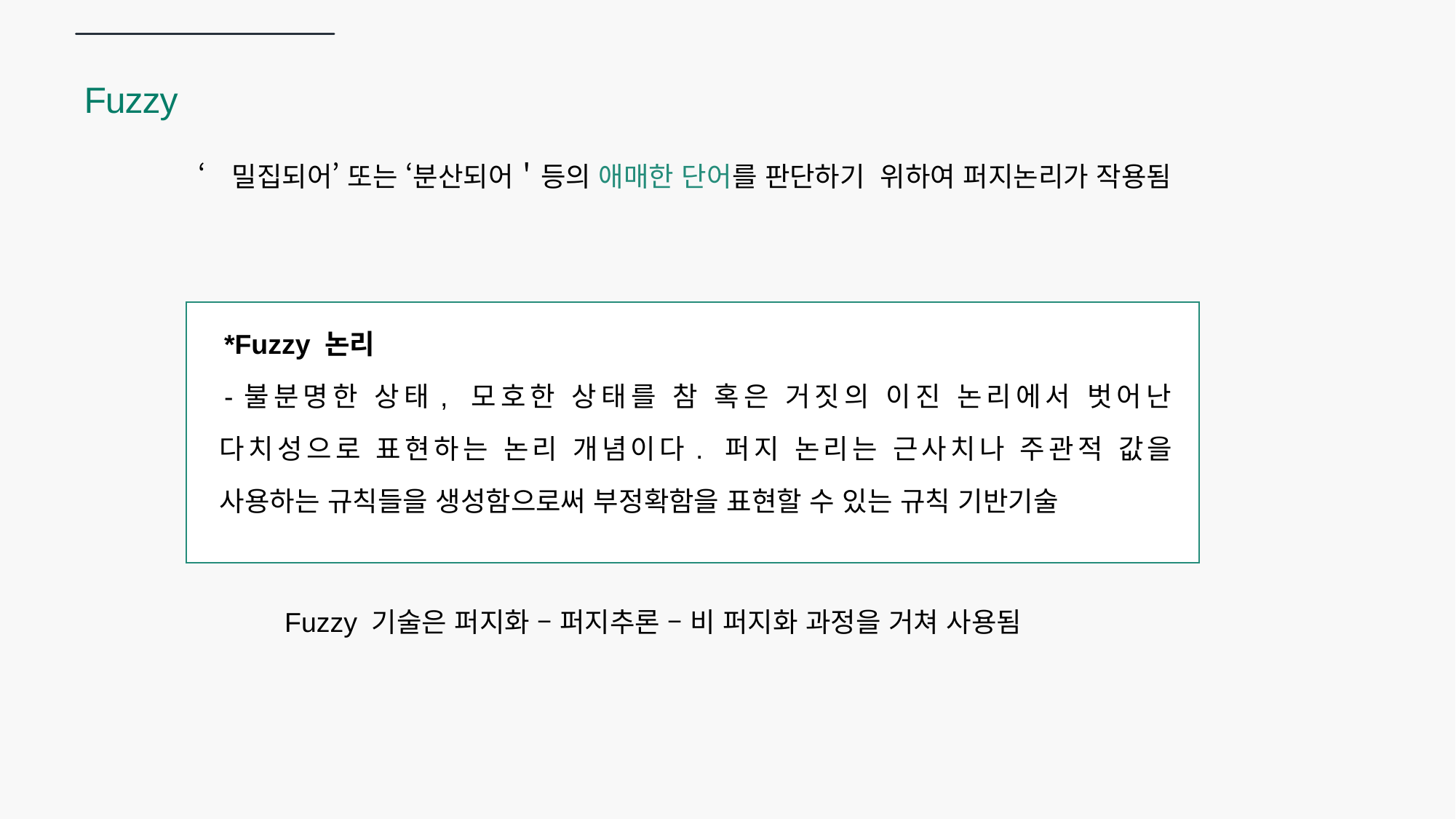

Fuzzy
‘밀집되어’ 또는 ‘분산되어＇등의 애매한 단어를 판단하기  위하여 퍼지논리가 작용됨
*Fuzzy 논리
-불분명한 상태, 모호한 상태를 참 혹은 거짓의 이진 논리에서 벗어난
다치성으로 표현하는 논리 개념이다. 퍼지 논리는 근사치나 주관적 값을
사용하는 규칙들을 생성함으로써 부정확함을 표현할 수 있는 규칙 기반기술

Fuzzy 기술은 퍼지화 – 퍼지추론 – 비 퍼지화 과정을 거쳐 사용됨